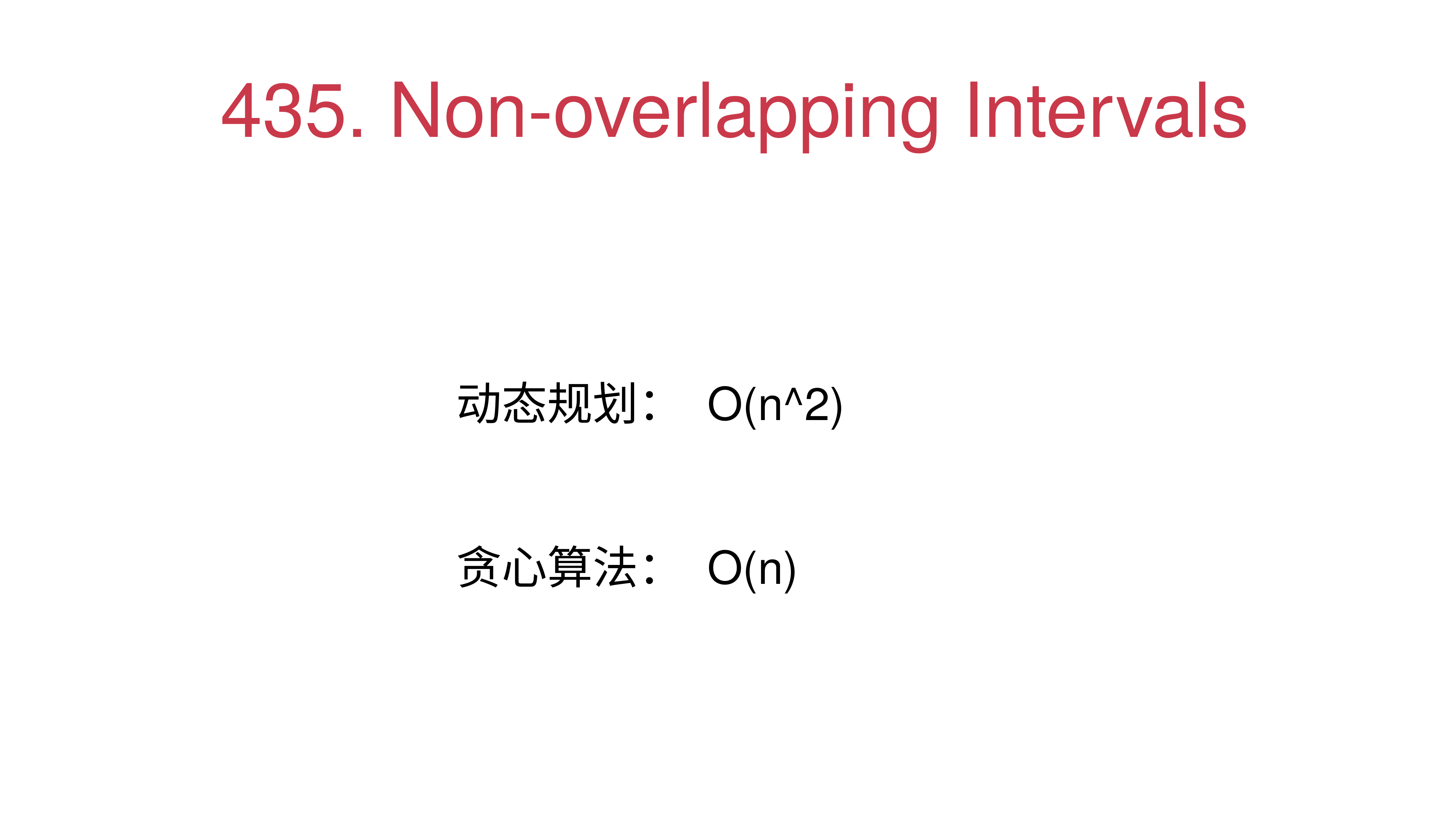

# 435. Non-overlapping Intervals
动态规划： O(n^2)

贪心算法： O(n)